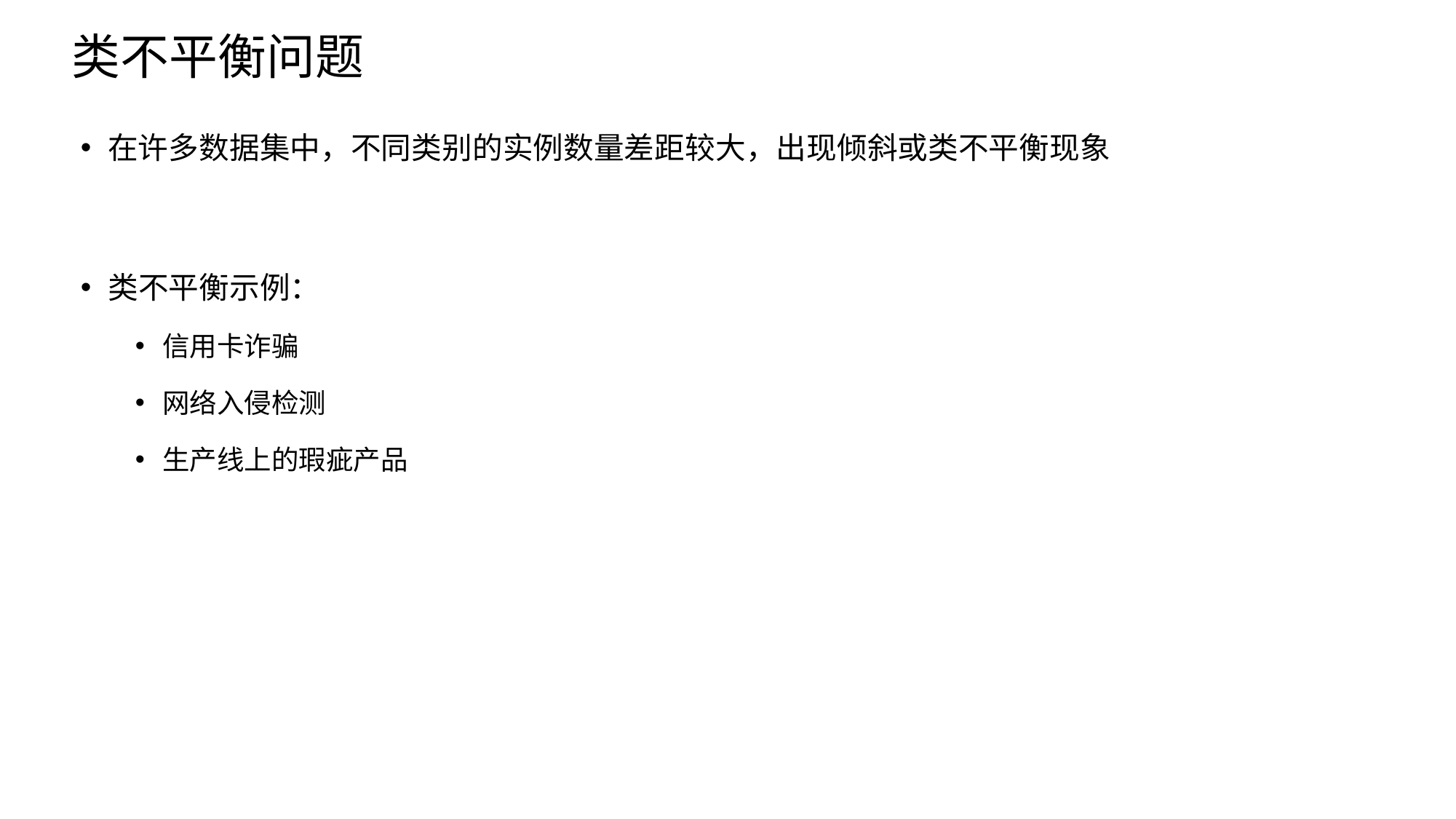

# 类不平衡问题

在许多数据集中，不同类别的实例数量差距较大，出现倾斜或类不平衡现象

类不平衡示例：
信用卡诈骗
网络入侵检测
生产线上的瑕疵产品